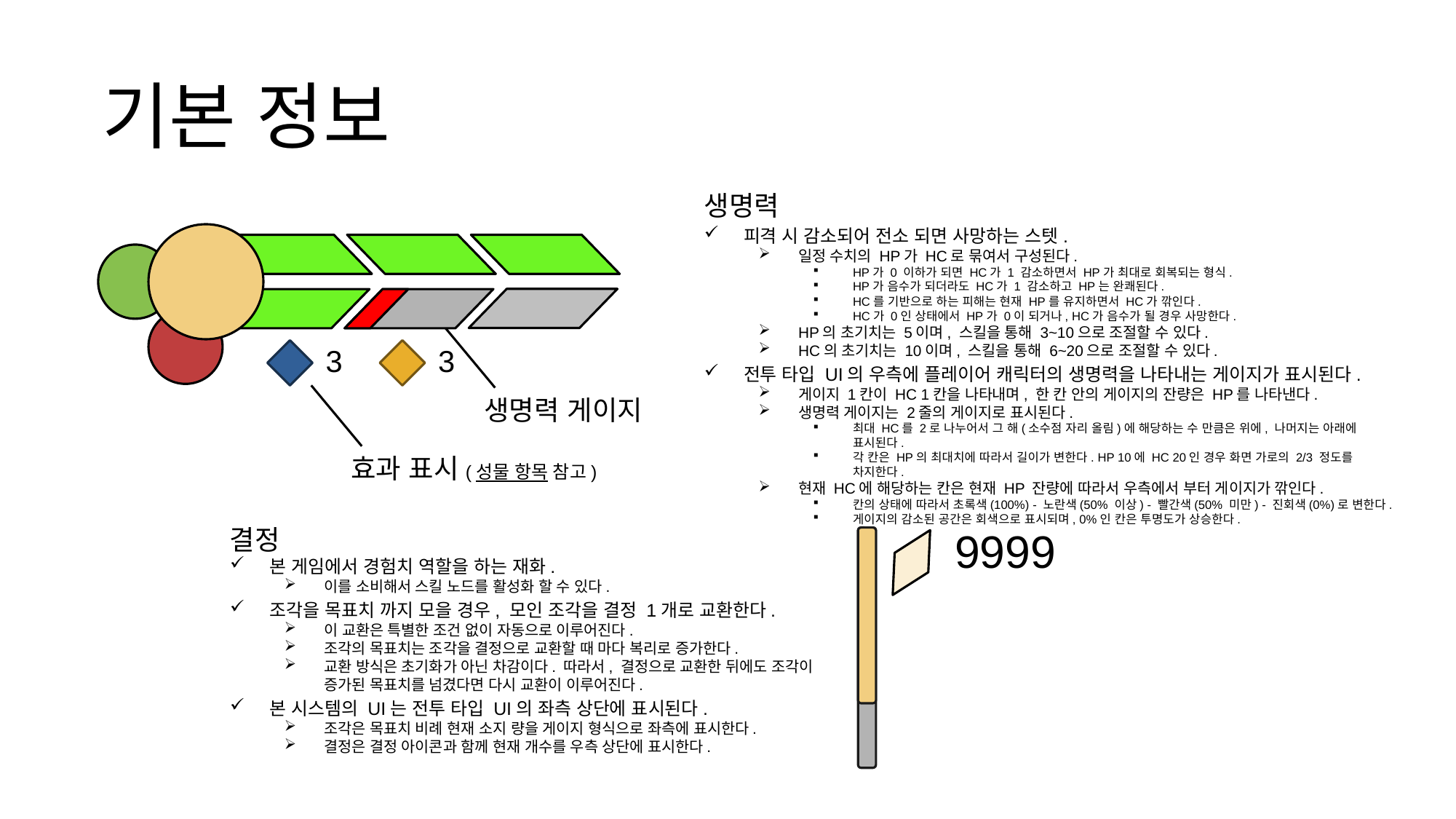

기본 정보
생명력

피격 시 감소되어 전소 되면 사망하는 스텟.
일정 수치의 HP가 HC로 묶여서 구성된다.
HP가 0 이하가 되면 HC가 1 감소하면서 HP가 최대로 회복되는 형식.
HP가 음수가 되더라도 HC가 1 감소하고 HP는 완쾌된다.
HC를 기반으로 하는 피해는 현재 HP를 유지하면서 HC가 깎인다.
HC가 0인 상태에서 HP가 0이 되거나, HC가 음수가 될 경우 사망한다.
HP의 초기치는 5이며, 스킬을 통해 3~10으로 조절할 수 있다.
HC의 초기치는 10이며, 스킬을 통해 6~20으로 조절할 수 있다.

전투 타입 UI의 우측에 플레이어 캐릭터의 생명력을 나타내는 게이지가 표시된다.
게이지 1칸이 HC 1칸을 나타내며, 한 칸 안의 게이지의 잔량은 HP를 나타낸다.
생명력 게이지는 2줄의 게이지로 표시된다.
최대 HC를 2로 나누어서 그 해(소수점 자리 올림)에 해당하는 수 만큼은 위에, 나머지는 아래에 표시된다.
각 칸은 HP의 최대치에 따라서 길이가 변한다. HP 10에 HC 20인 경우 화면 가로의 2/3 정도를 차지한다.
현재 HC에 해당하는 칸은 현재 HP 잔량에 따라서 우측에서 부터 게이지가 깎인다.
칸의 상태에 따라서 초록색(100%) - 노란색(50% 이상) - 빨간색(50% 미만) - 진회색(0%)로 변한다.
게이지의 감소된 공간은 회색으로 표시되며, 0%인 칸은 투명도가 상승한다.

3

3

생명력 게이지
효과 표시(성물 항목 참고)
9999

결정
본 게임에서 경험치 역할을 하는 재화.
이를 소비해서 스킬 노드를 활성화 할 수 있다.

조각을 목표치 까지 모을 경우, 모인 조각을 결정 1개로 교환한다.
이 교환은 특별한 조건 없이 자동으로 이루어진다.
조각의 목표치는 조각을 결정으로 교환할 때 마다 복리로 증가한다.
교환 방식은 초기화가 아닌 차감이다. 따라서, 결정으로 교환한 뒤에도 조각이 증가된 목표치를 넘겼다면 다시 교환이 이루어진다.

본 시스템의 UI는 전투 타입 UI의 좌측 상단에 표시된다.
조각은 목표치 비례 현재 소지 량을 게이지 형식으로 좌측에 표시한다.
결정은 결정 아이콘과 함께 현재 개수를 우측 상단에 표시한다.